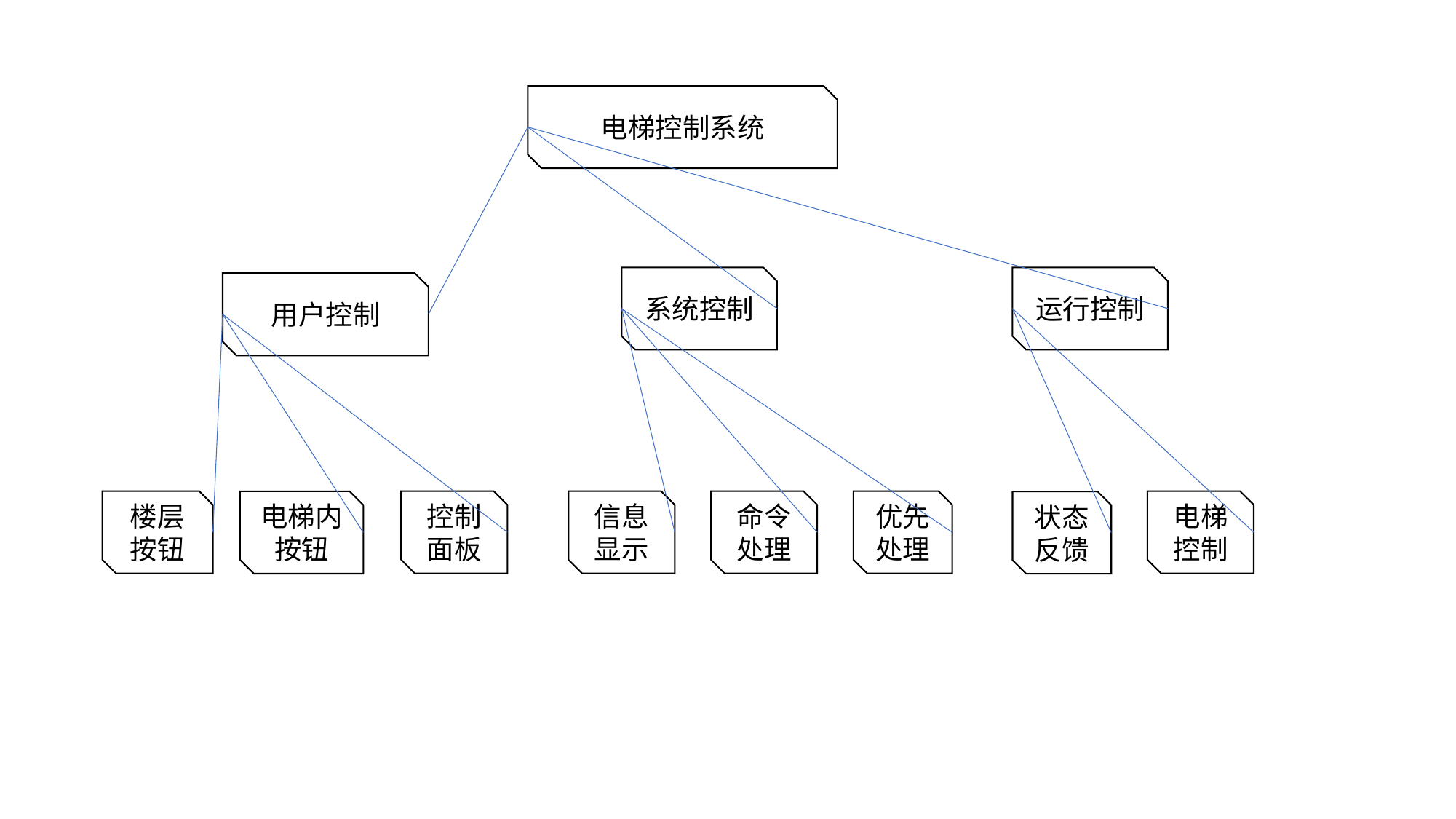

电梯控制系统
系统控制
运行控制
用户控制
控制面板
信息显示
命令处理
优先处理
电梯控制
楼层按钮
电梯内按钮
状态反馈